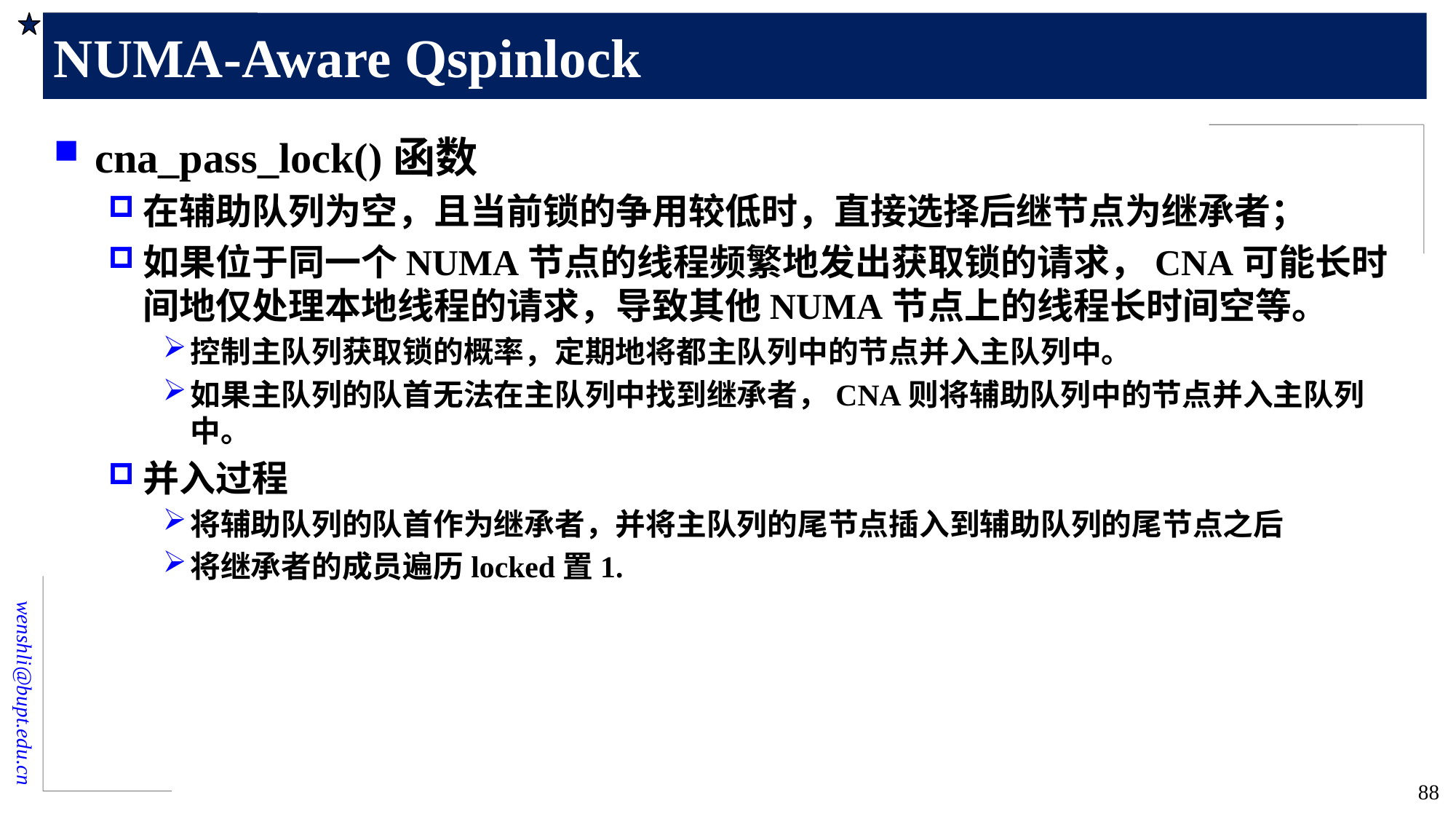

# NUMA-Aware Qspinlock
cna_pass_lock()函数
在辅助队列为空，且当前锁的争用较低时，直接选择后继节点为继承者；
如果位于同一个NUMA节点的线程频繁地发出获取锁的请求，CNA可能长时间地仅处理本地线程的请求，导致其他NUMA节点上的线程长时间空等。
控制主队列获取锁的概率，定期地将都主队列中的节点并入主队列中。
如果主队列的队首无法在主队列中找到继承者，CNA则将辅助队列中的节点并入主队列中。
并入过程
将辅助队列的队首作为继承者，并将主队列的尾节点插入到辅助队列的尾节点之后
将继承者的成员遍历locked置1.
88